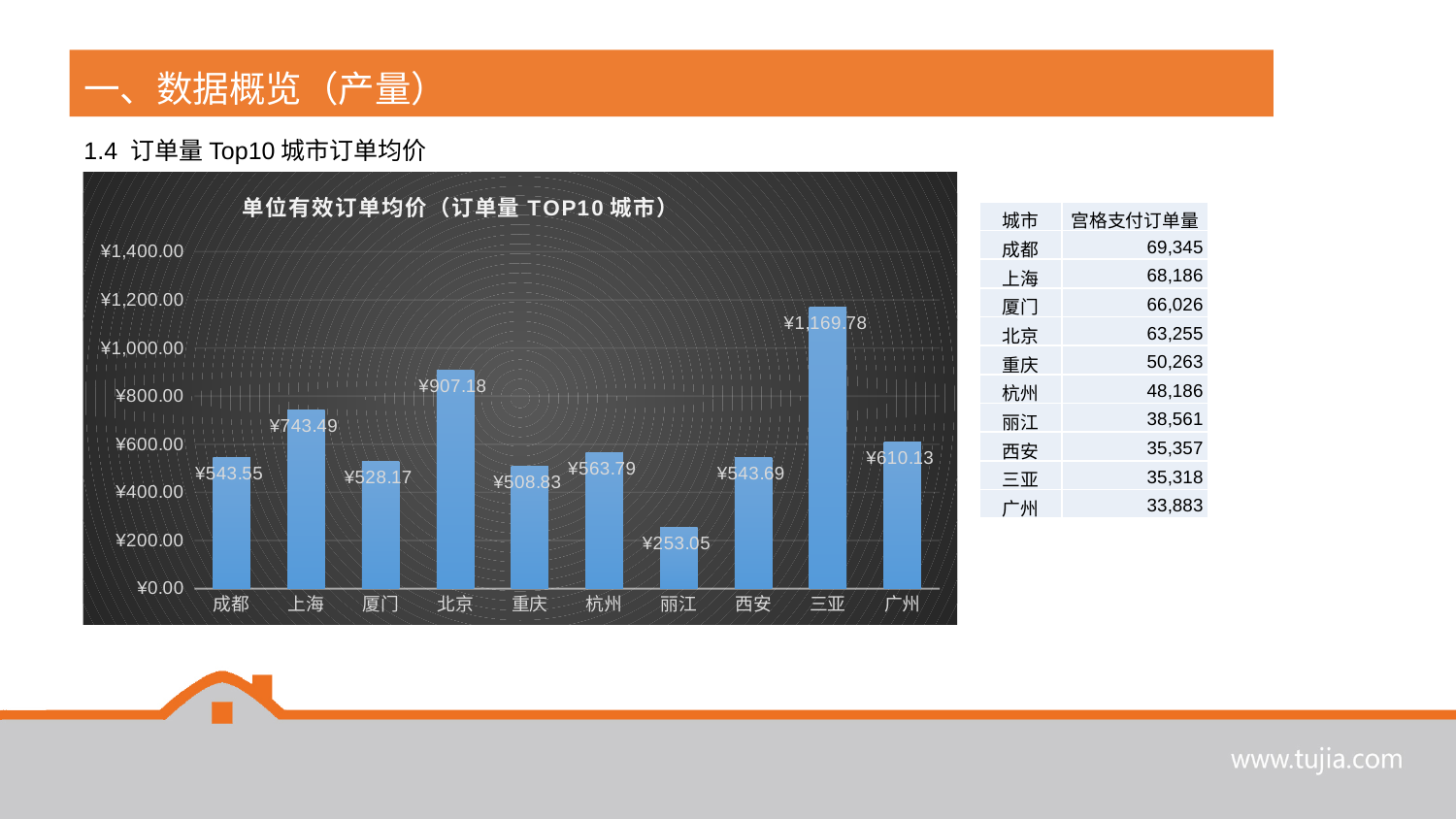

一、数据概览（产量）
1.4 订单量Top10城市订单均价

### Chart: 单位有效订单均价（订单量TOP10城市）

| Category | 每张有效单均价 |
|---|---|
| 成都 | 543.5540497512437 |
| 上海 | 743.4907394479806 |
| 厦门 | 528.1671235573865 |
| 北京 | 907.1778803256659 |
| 重庆 | 508.8305115094602 |
| 杭州 | 563.793068526128 |
| 丽江 | 253.0544073027152 |
| 西安 | 543.691715926125 |
| 三亚 | 1169.7758797213887 |
| 广州 | 610.1284818345483 |
| 城市 | 宫格支付订单量 |
| --- | --- |
| 成都 | 69,345 |
| 上海 | 68,186 |
| 厦门 | 66,026 |
| 北京 | 63,255 |
| 重庆 | 50,263 |
| 杭州 | 48,186 |
| 丽江 | 38,561 |
| 西安 | 35,357 |
| 三亚 | 35,318 |
| 广州 | 33,883 |